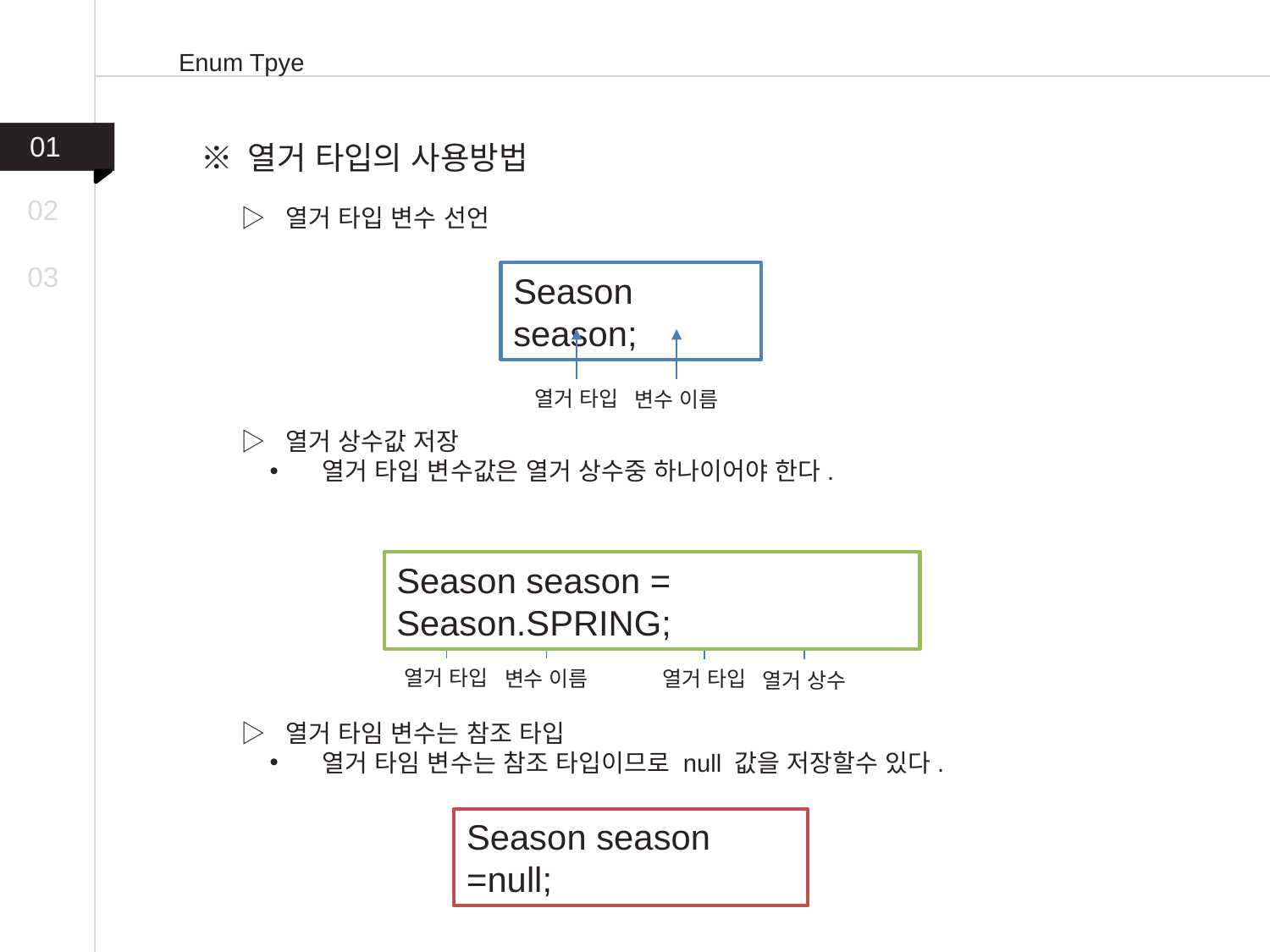

Enum Tpye
01
01

※ 열거 타입의 사용방법

02
     ▷  열거 타입 변수 선언

03
Season season;
열거 타입
변수 이름
     ▷  열거 상수값 저장
 열거 타입 변수값은 열거 상수중 하나이어야 한다.
Season season = Season.SPRING;
열거 타입
변수 이름
열거 타입
열거 상수
     ▷  열거 타임 변수는 참조 타입
 열거 타임 변수는 참조 타입이므로 null 값을 저장할수 있다.
Season season =null;